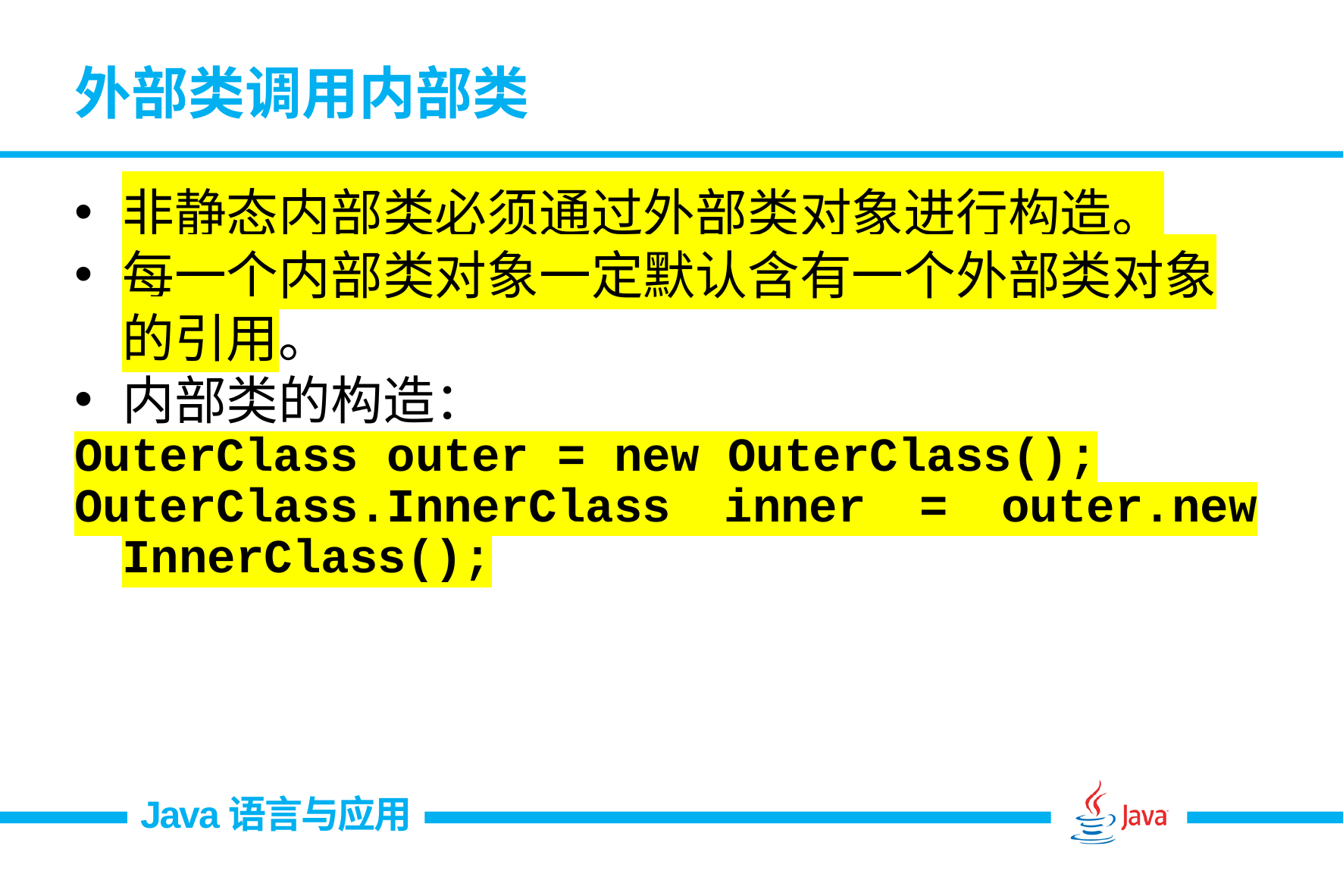

# 外部类调用内部类
非静态内部类必须通过外部类对象进行构造。
每一个内部类对象一定默认含有一个外部类对象的引用。
内部类的构造：
OuterClass outer = new OuterClass();
OuterClass.InnerClass inner = outer.new InnerClass();